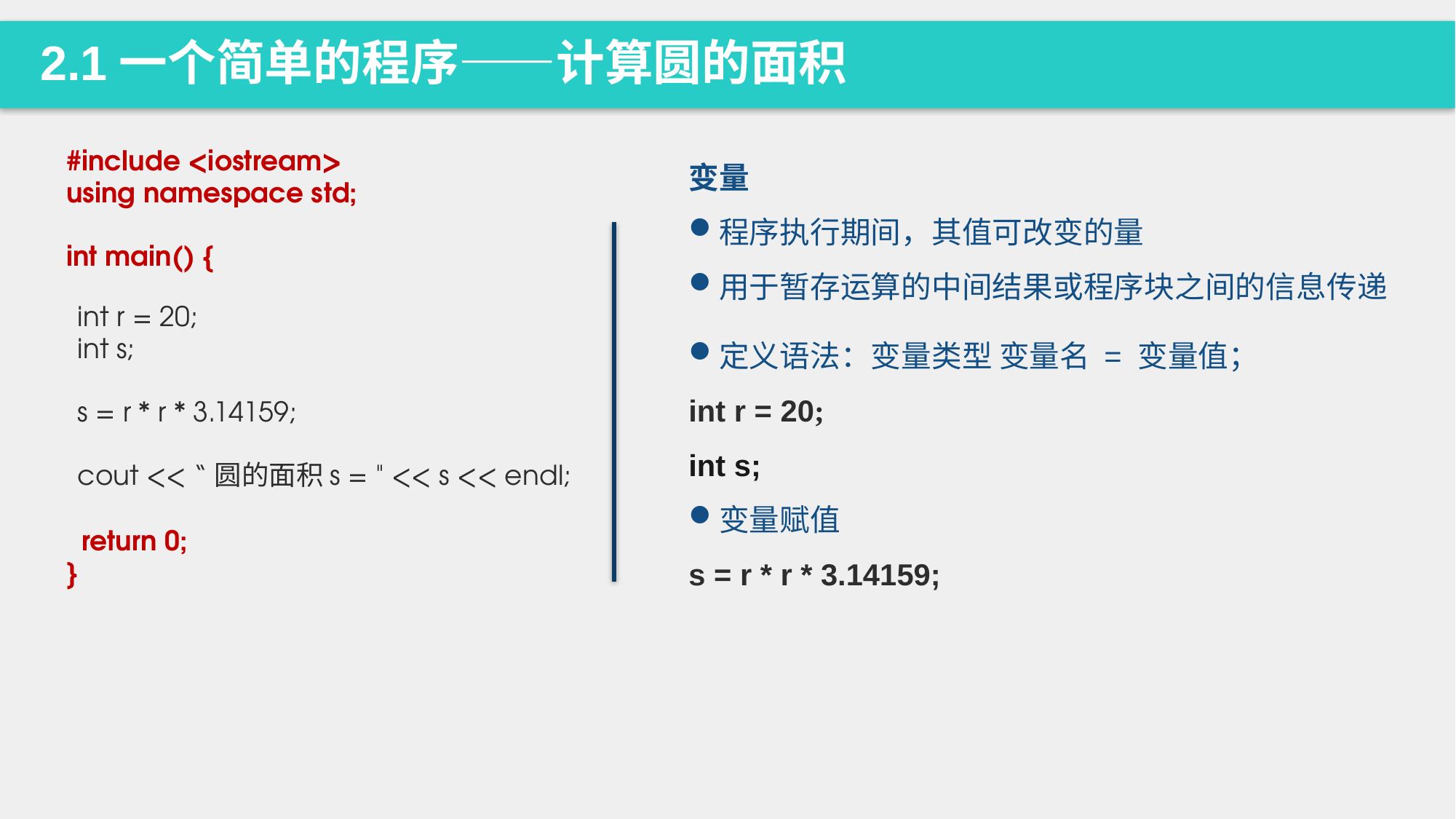

2.1一个简单的程序——计算圆的面积
变量
程序执行期间，其值可改变的量
用于暂存运算的中间结果或程序块之间的信息传递
#include <iostream>
using namespace std;

int main() {

  return 0;
}
int r = 20;
int s;

s = r * r * 3.14159;

cout << “圆的面积s = " << s << endl;
定义语法：变量类型 变量名 = 变量值；
int r = 20;
int s;
变量赋值
s = r * r * 3.14159;